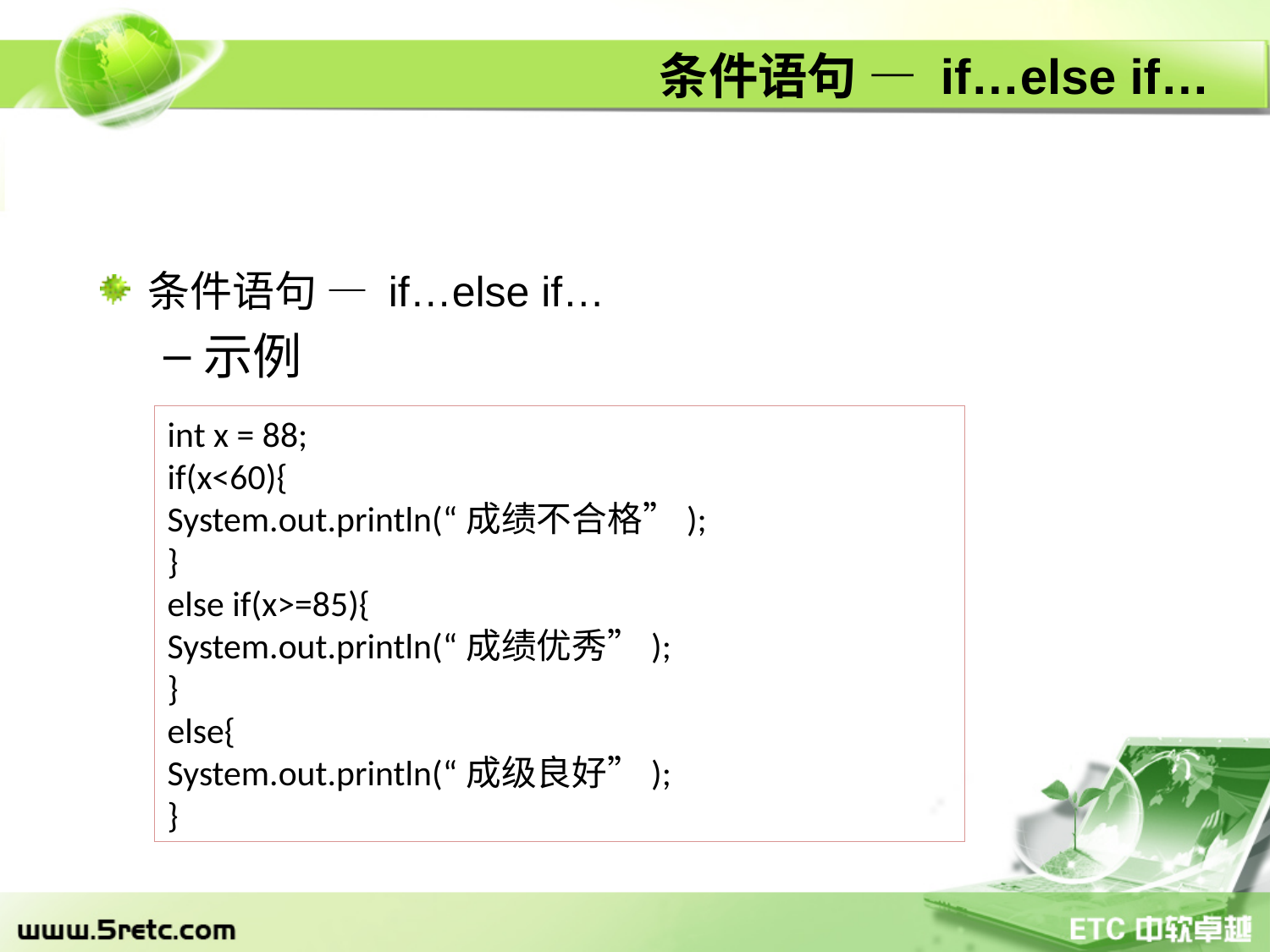

# 条件语句 — if…else if…
条件语句 — if…else if…
示例
int x = 88;
if(x<60){
System.out.println(“成绩不合格”);
}
else if(x>=85){
System.out.println(“成绩优秀”);
}
else{
System.out.println(“成级良好”);
}